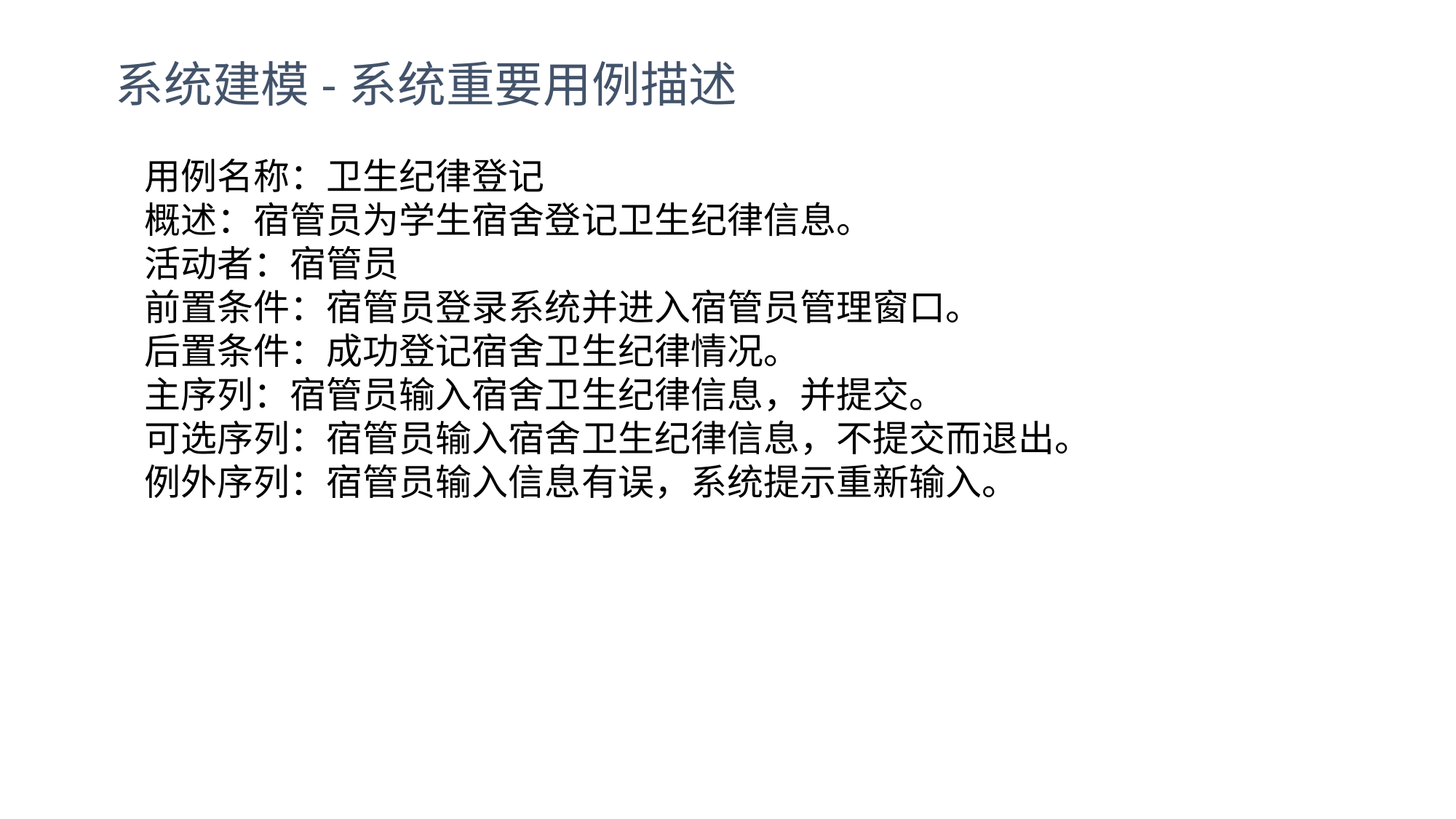

系统建模-系统重要用例描述
用例名称：卫生纪律登记
概述：宿管员为学生宿舍登记卫生纪律信息。
活动者：宿管员
前置条件：宿管员登录系统并进入宿管员管理窗口。
后置条件：成功登记宿舍卫生纪律情况。
主序列：宿管员输入宿舍卫生纪律信息，并提交。
可选序列：宿管员输入宿舍卫生纪律信息，不提交而退出。
例外序列：宿管员输入信息有误，系统提示重新输入。